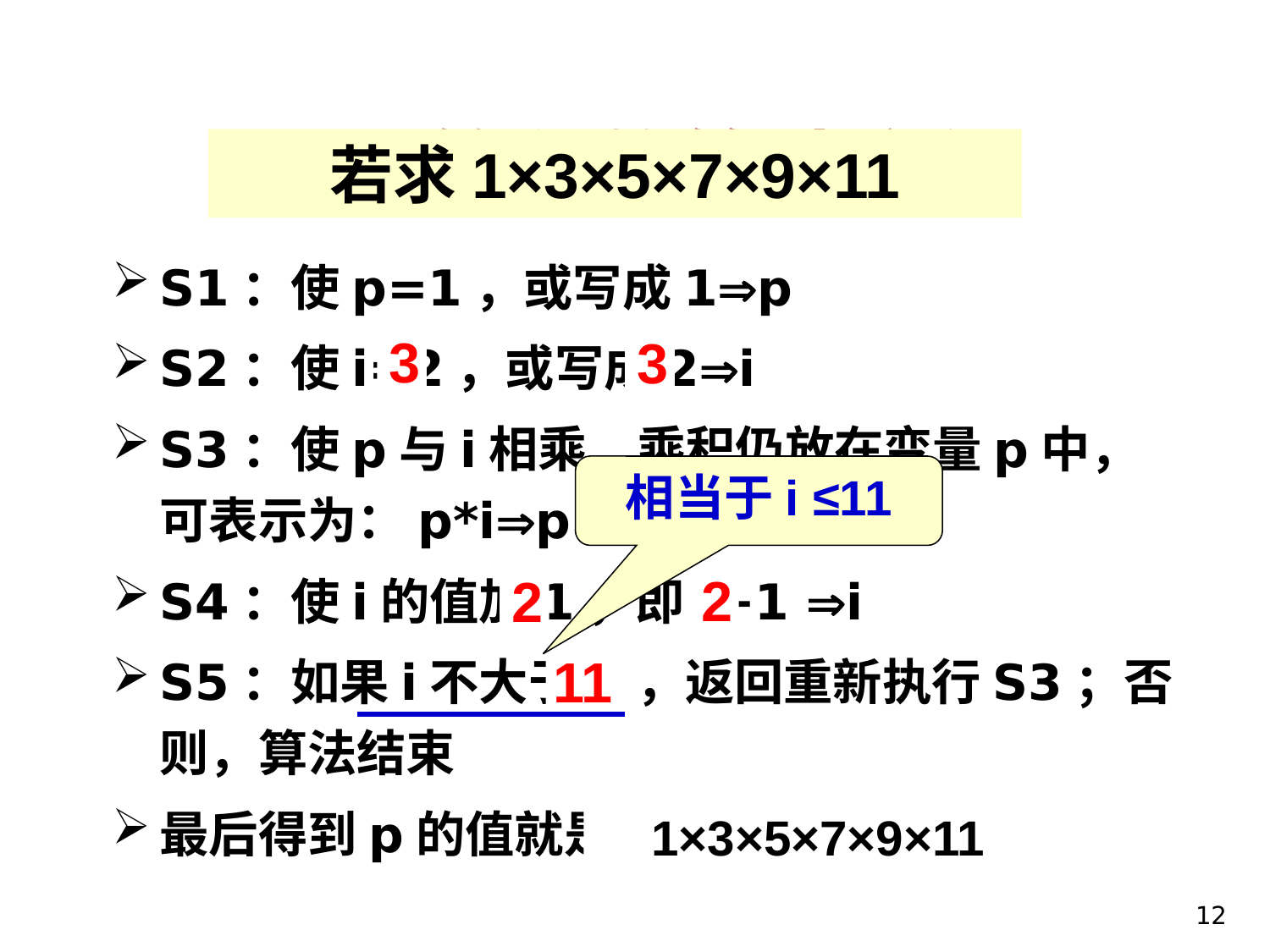

# 2.2简单的算法举例
若求1×3×5×7×9×11
S1：使p=1，或写成1⇒p
S2：使i=2，或写成2⇒i
S3：使p与i相乘，乘积仍放在变量p中，可表示为：p*i⇒p
S4：使i的值加1，即i+1 ⇒i
S5：如果i不大于5，返回重新执行S3；否则，算法结束
最后得到p的值就是                           的值
3
3
相当于i ≤11
2
2
11
1×3×5×7×9×11
12